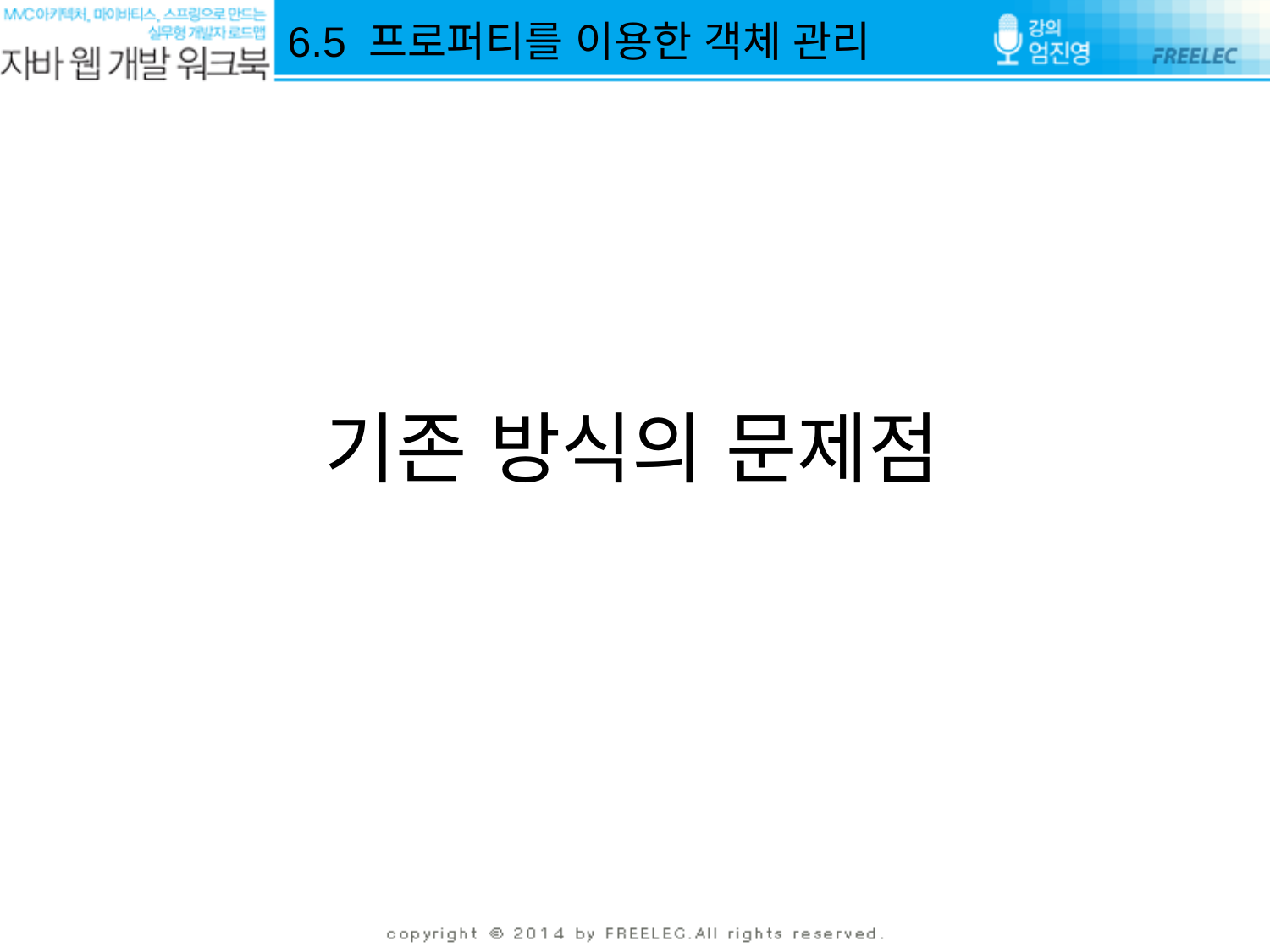

6.5 프로퍼티를 이용한 객체 관리
# 기존 방식의 문제점